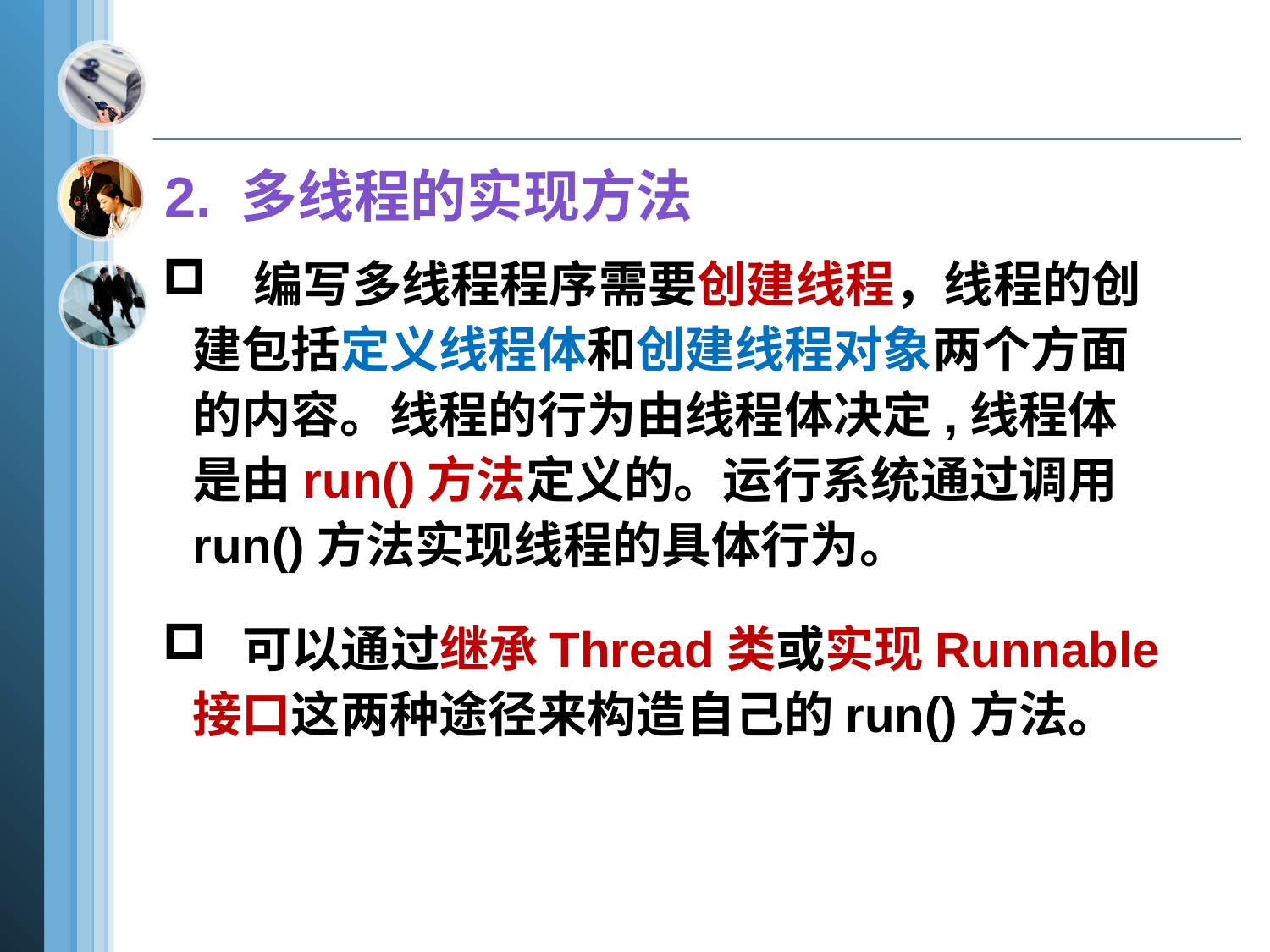

2. 多线程的实现方法
   编写多线程程序需要创建线程，线程的创建包括定义线程体和创建线程对象两个方面的内容。线程的行为由线程体决定,线程体是由run()方法定义的。运行系统通过调用run()方法实现线程的具体行为。
  可以通过继承Thread类或实现Runnable接口这两种途径来构造自己的run()方法。